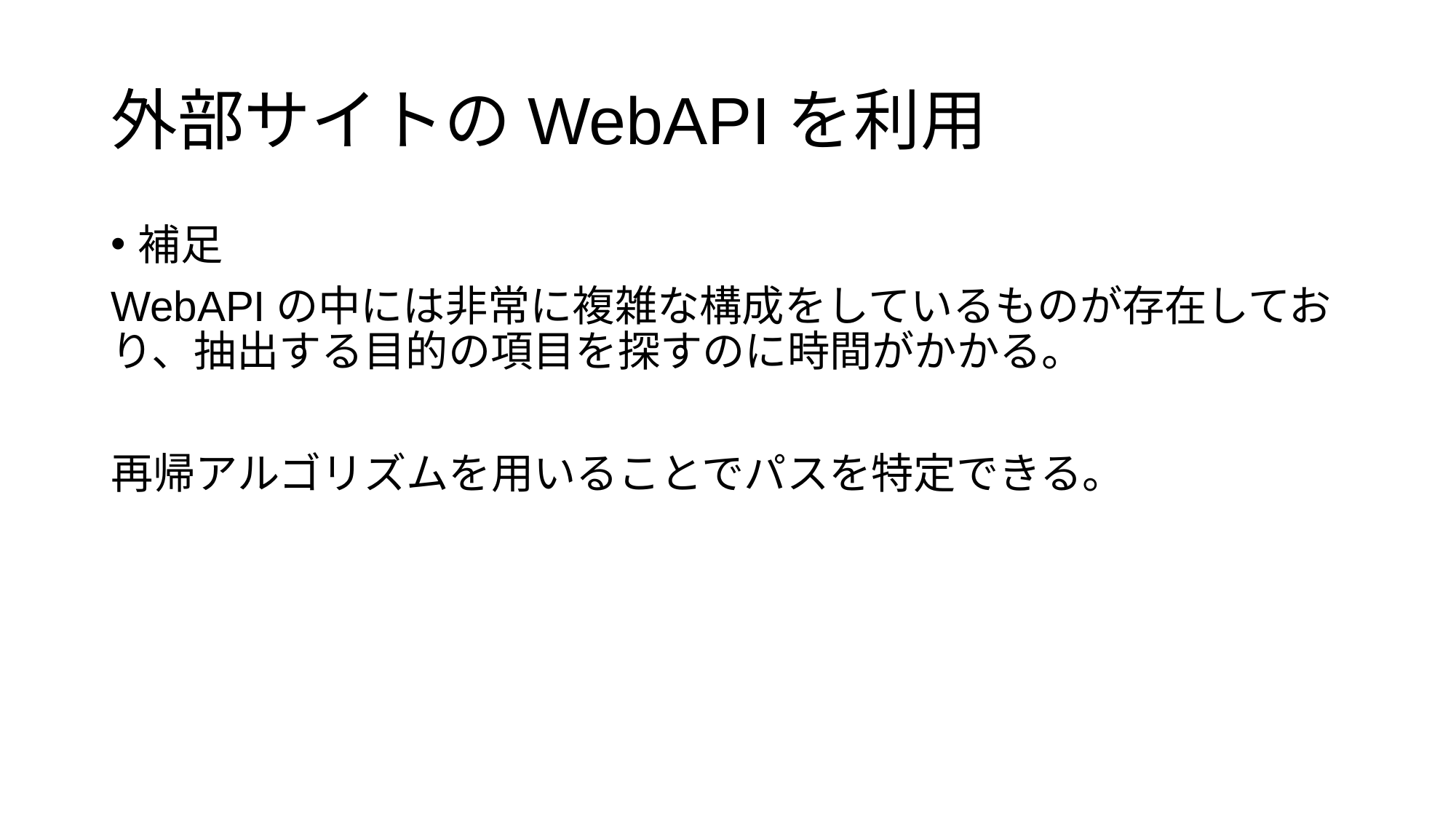

# 外部サイトのWebAPIを利用
補足
WebAPIの中には非常に複雑な構成をしているものが存在しており、抽出する目的の項目を探すのに時間がかかる。

再帰アルゴリズムを用いることでパスを特定できる。